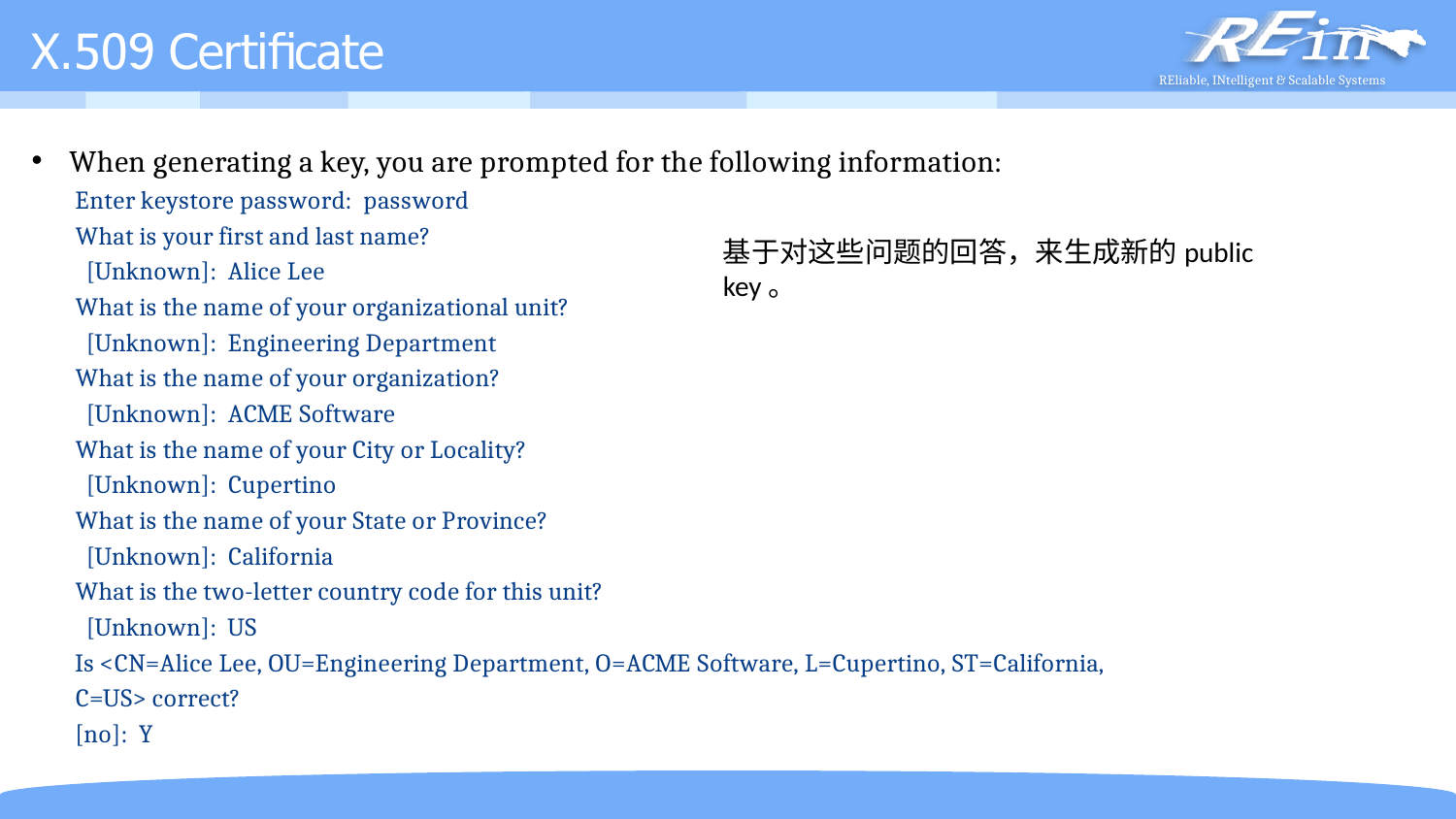

# X.509 Certificate
When generating a key, you are prompted for the following information:
Enter keystore password:  password
What is your first and last name?
  [Unknown]:  Alice Lee
What is the name of your organizational unit?
  [Unknown]:  Engineering Department
What is the name of your organization?
  [Unknown]:  ACME Software
What is the name of your City or Locality?
  [Unknown]:  Cupertino
What is the name of your State or Province?
  [Unknown]:  California
What is the two-letter country code for this unit?
  [Unknown]:  US
Is <CN=Alice Lee, OU=Engineering Department, O=ACME Software, L=Cupertino, ST=California,
C=US> correct?
[no]:  Y

基于对这些问题的回答，来生成新的public key。
26